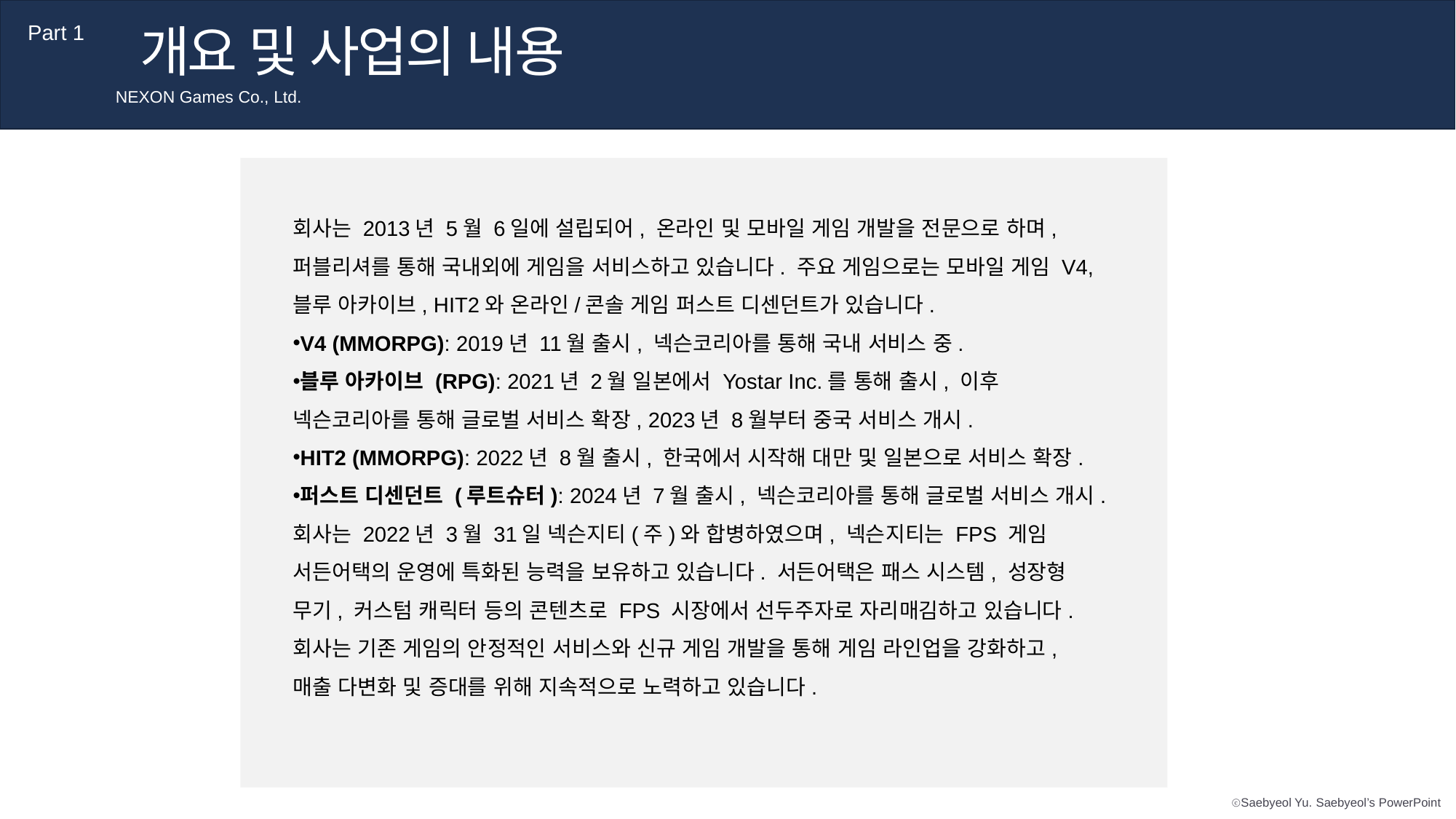

개요 및 사업의 내용
Part 1
NEXON Games Co., Ltd.

회사는 2013년 5월 6일에 설립되어, 온라인 및 모바일 게임 개발을 전문으로 하며, 퍼블리셔를 통해 국내외에 게임을 서비스하고 있습니다. 주요 게임으로는 모바일 게임 V4, 블루 아카이브, HIT2와 온라인/콘솔 게임 퍼스트 디센던트가 있습니다.
V4 (MMORPG): 2019년 11월 출시, 넥슨코리아를 통해 국내 서비스 중.
블루 아카이브 (RPG): 2021년 2월 일본에서 Yostar Inc.를 통해 출시, 이후 넥슨코리아를 통해 글로벌 서비스 확장, 2023년 8월부터 중국 서비스 개시.
HIT2 (MMORPG): 2022년 8월 출시, 한국에서 시작해 대만 및 일본으로 서비스 확장.
퍼스트 디센던트 (루트슈터): 2024년 7월 출시, 넥슨코리아를 통해 글로벌 서비스 개시.
회사는 2022년 3월 31일 넥슨지티(주)와 합병하였으며, 넥슨지티는 FPS 게임 서든어택의 운영에 특화된 능력을 보유하고 있습니다. 서든어택은 패스 시스템, 성장형 무기, 커스텀 캐릭터 등의 콘텐츠로 FPS 시장에서 선두주자로 자리매김하고 있습니다.
회사는 기존 게임의 안정적인 서비스와 신규 게임 개발을 통해 게임 라인업을 강화하고, 매출 다변화 및 증대를 위해 지속적으로 노력하고 있습니다.